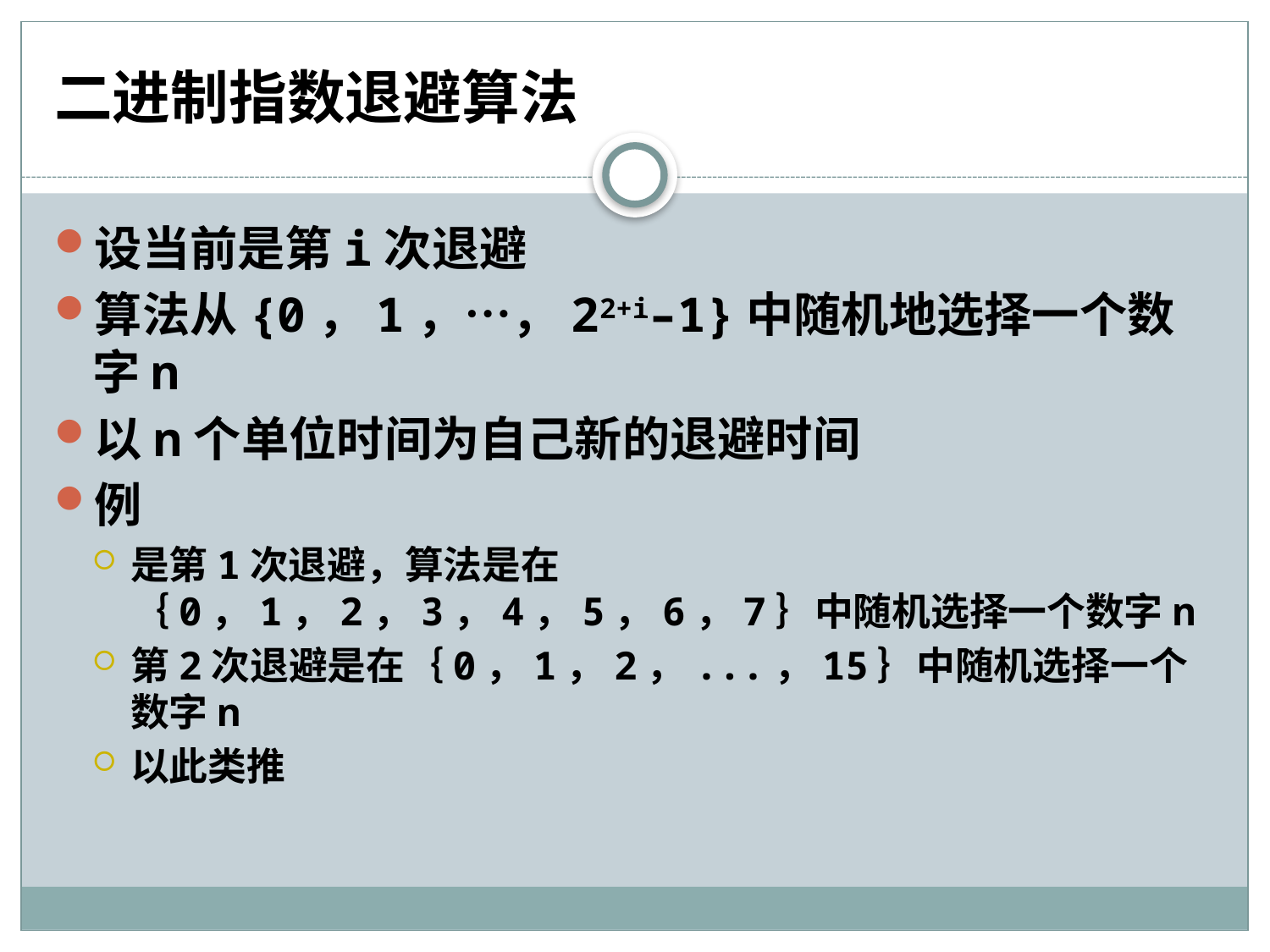

# 二进制指数退避算法
设当前是第i次退避
算法从{0，1，…，22+i–1}中随机地选择一个数字n
以n个单位时间为自己新的退避时间
例
是第1次退避，算法是在｛0，1，2，3，4，5，6，7｝中随机选择一个数字n
第2次退避是在｛0，1，2，...，15｝中随机选择一个数字n
以此类推